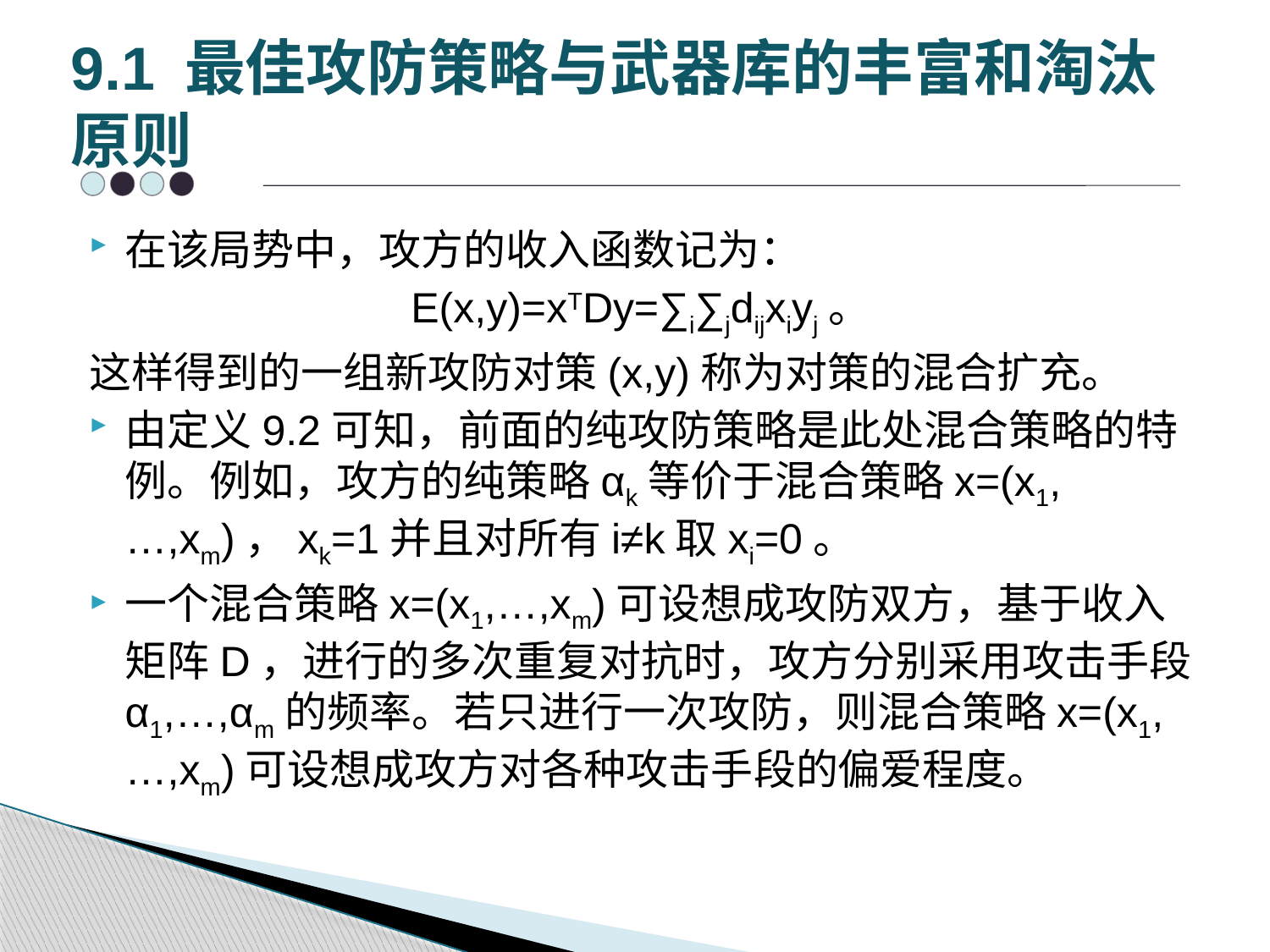

# 9.1 最佳攻防策略与武器库的丰富和淘汰原则

在该局势中，攻方的收入函数记为：
E(x,y)=xTDy=∑i∑jdijxiyj。
这样得到的一组新攻防对策(x,y)称为对策的混合扩充。
由定义9.2可知，前面的纯攻防策略是此处混合策略的特例。例如，攻方的纯策略αk等价于混合策略x=(x1,…,xm)，xk=1并且对所有i≠k取xi=0。
一个混合策略x=(x1,…,xm)可设想成攻防双方，基于收入矩阵D，进行的多次重复对抗时，攻方分别采用攻击手段α1,…,αm的频率。若只进行一次攻防，则混合策略x=(x1,…,xm)可设想成攻方对各种攻击手段的偏爱程度。